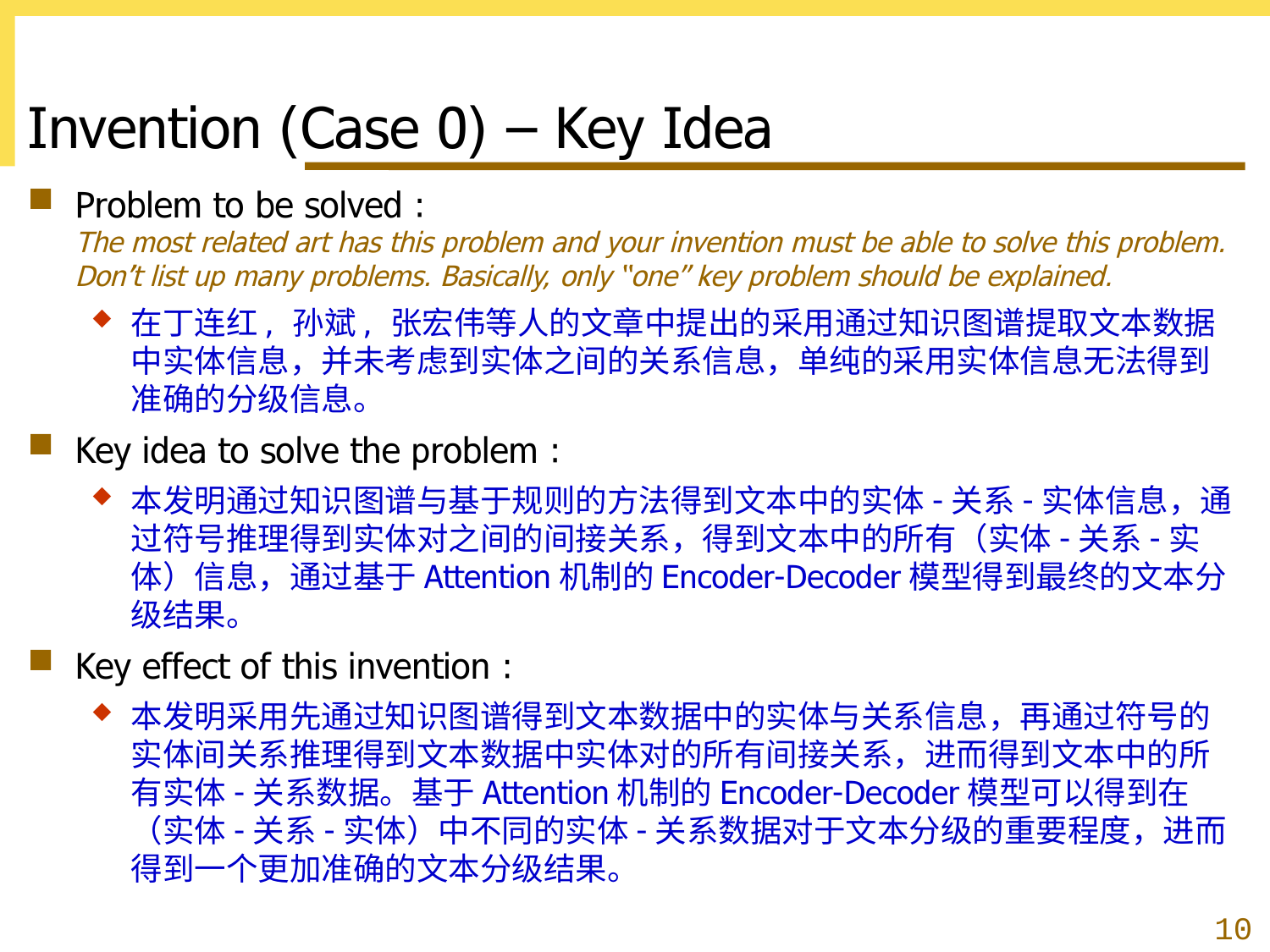

# Invention (Case 0) – Key Idea
Problem to be solved :
The most related art has this problem and your invention must be able to solve this problem.
Don’t list up many problems. Basically, only “one” key problem should be explained.
在丁连红, 孙斌, 张宏伟等人的文章中提出的采用通过知识图谱提取文本数据中实体信息，并未考虑到实体之间的关系信息，单纯的采用实体信息无法得到准确的分级信息。
Key idea to solve the problem :
本发明通过知识图谱与基于规则的方法得到文本中的实体-关系-实体信息，通过符号推理得到实体对之间的间接关系，得到文本中的所有（实体-关系-实体）信息，通过基于Attention机制的Encoder-Decoder模型得到最终的文本分级结果。
Key effect of this invention :
本发明采用先通过知识图谱得到文本数据中的实体与关系信息，再通过符号的实体间关系推理得到文本数据中实体对的所有间接关系，进而得到文本中的所有实体-关系数据。基于Attention机制的Encoder-Decoder模型可以得到在（实体-关系-实体）中不同的实体-关系数据对于文本分级的重要程度，进而得到一个更加准确的文本分级结果。
10